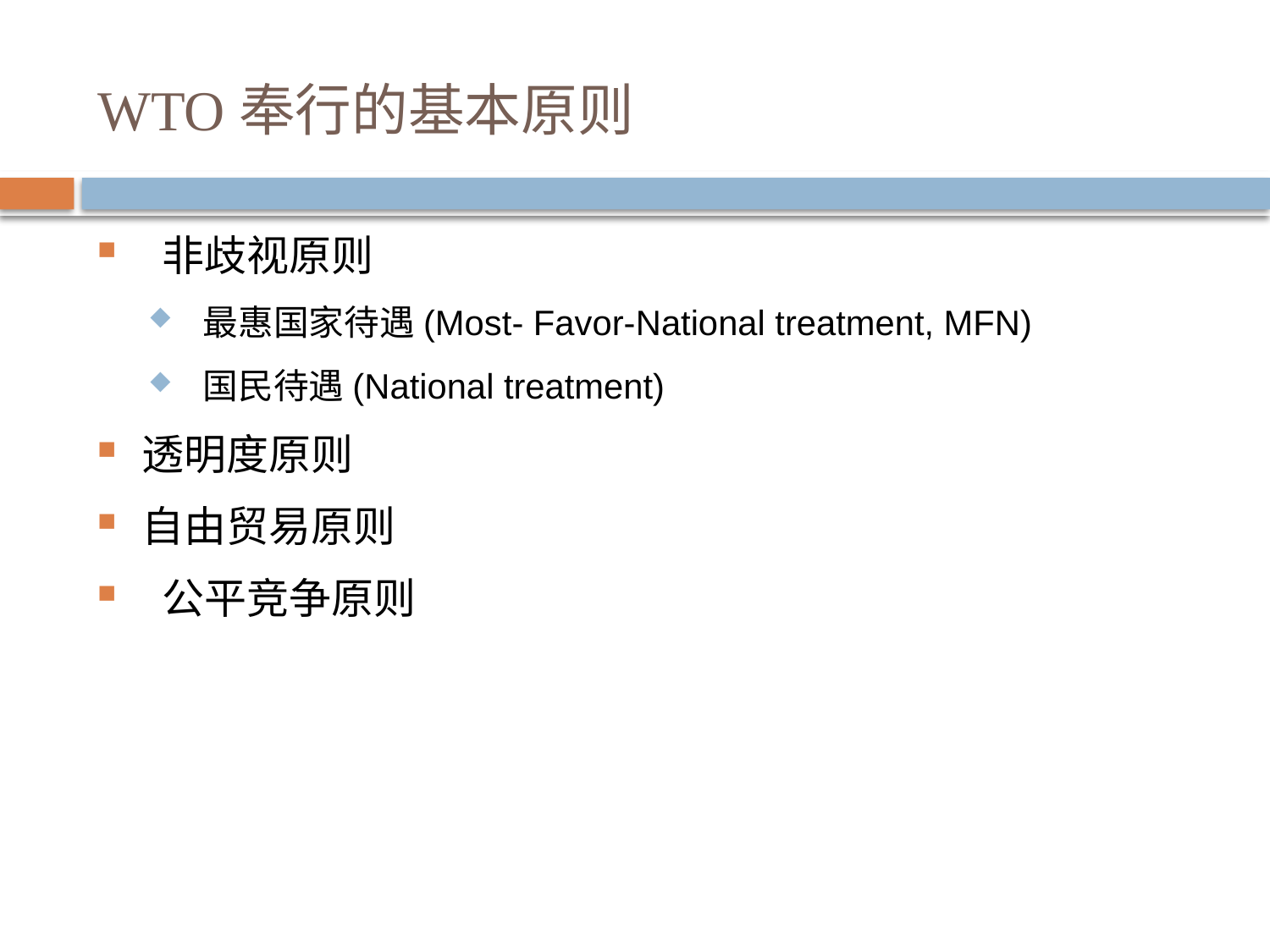

# WTO奉行的基本原则
 非歧视原则
 最惠国家待遇(Most- Favor-National treatment, MFN)
 国民待遇(National treatment)
透明度原则
自由贸易原则
 公平竞争原则